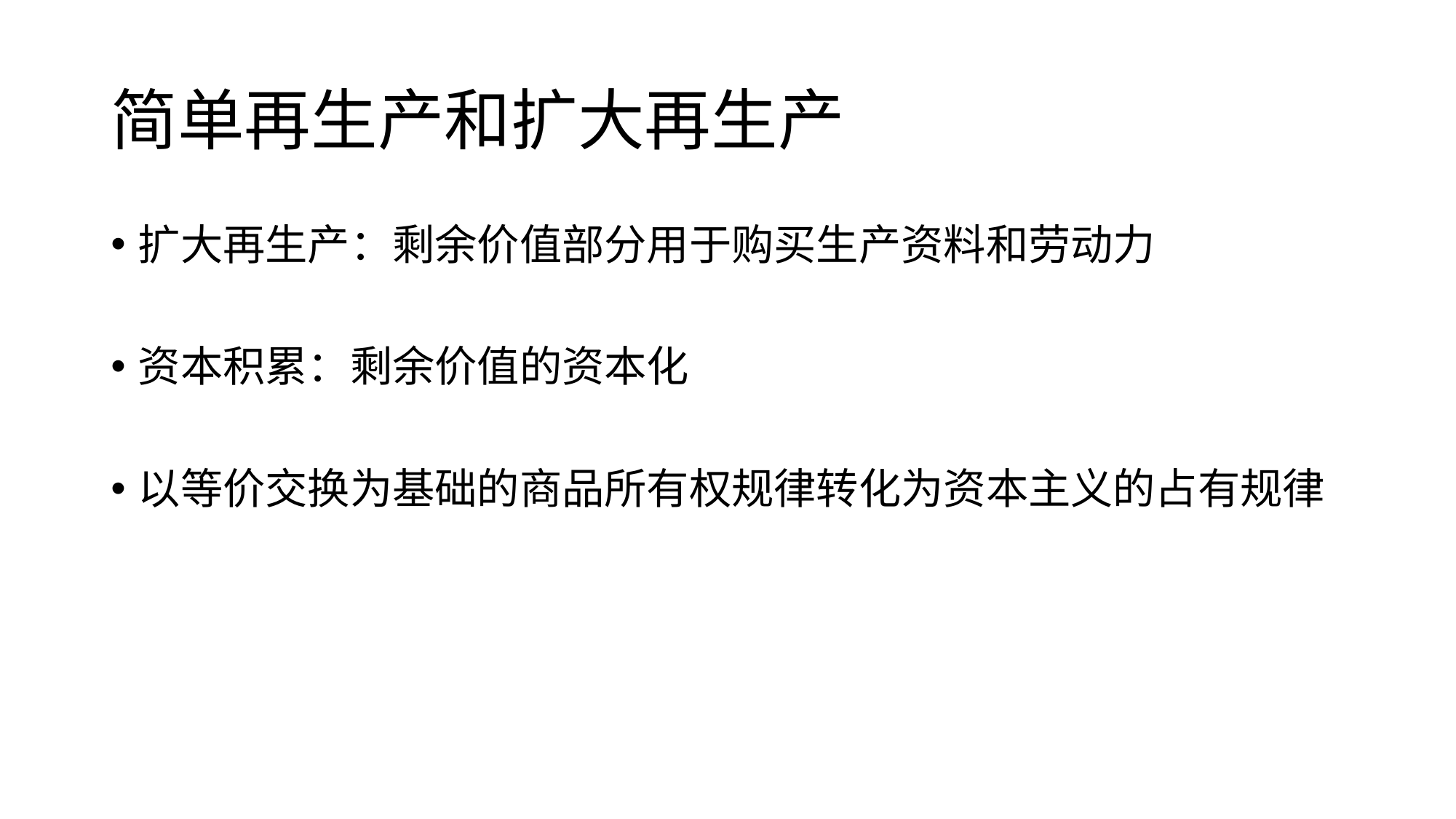

# 简单再生产和扩大再生产
扩大再生产：剩余价值部分用于购买生产资料和劳动力

资本积累：剩余价值的资本化

以等价交换为基础的商品所有权规律转化为资本主义的占有规律